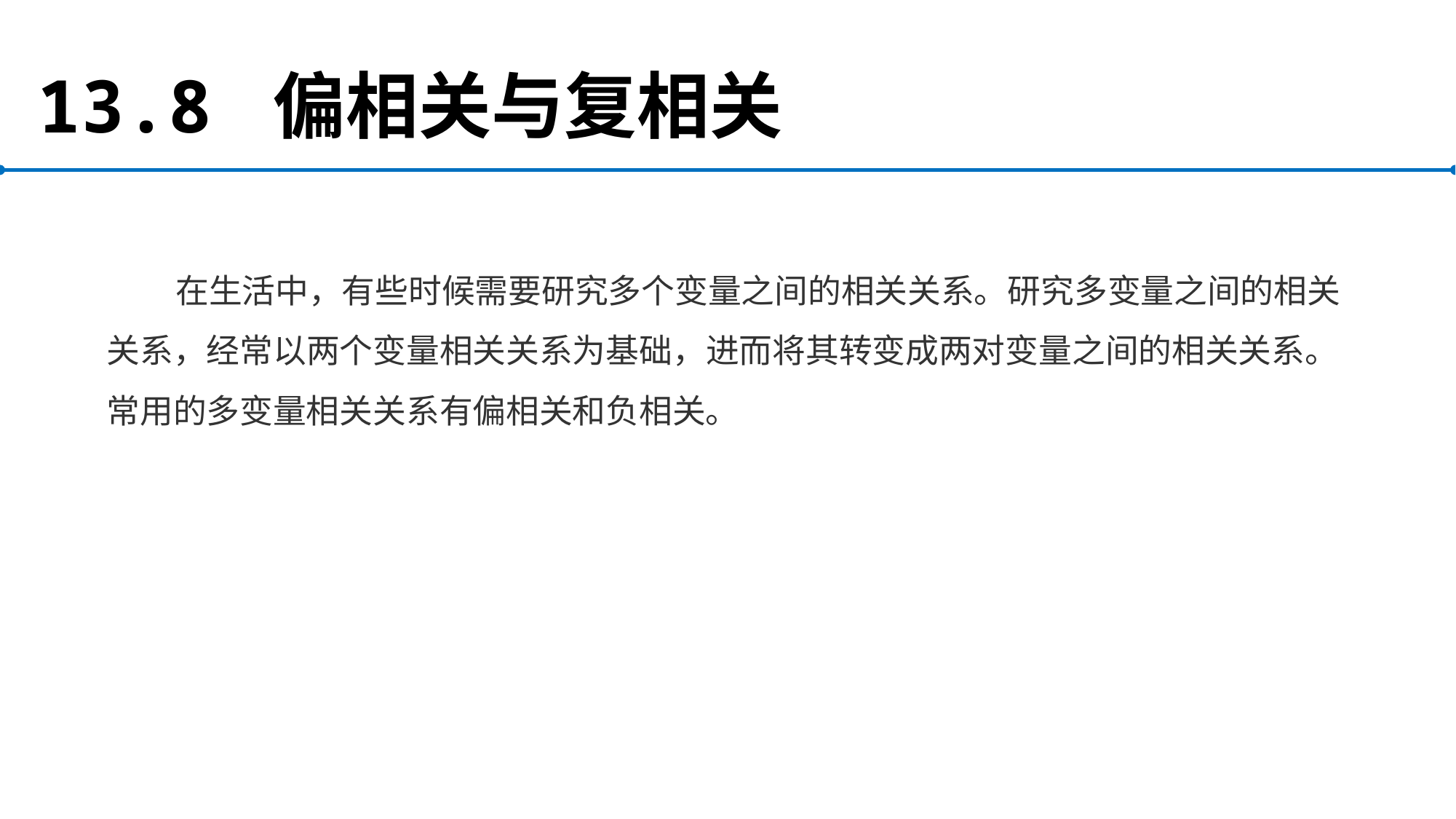

# 13.8 偏相关与复相关
在生活中，有些时候需要研究多个变量之间的相关关系。研究多变量之间的相关关系，经常以两个变量相关关系为基础，进而将其转变成两对变量之间的相关关系。常用的多变量相关关系有偏相关和负相关。